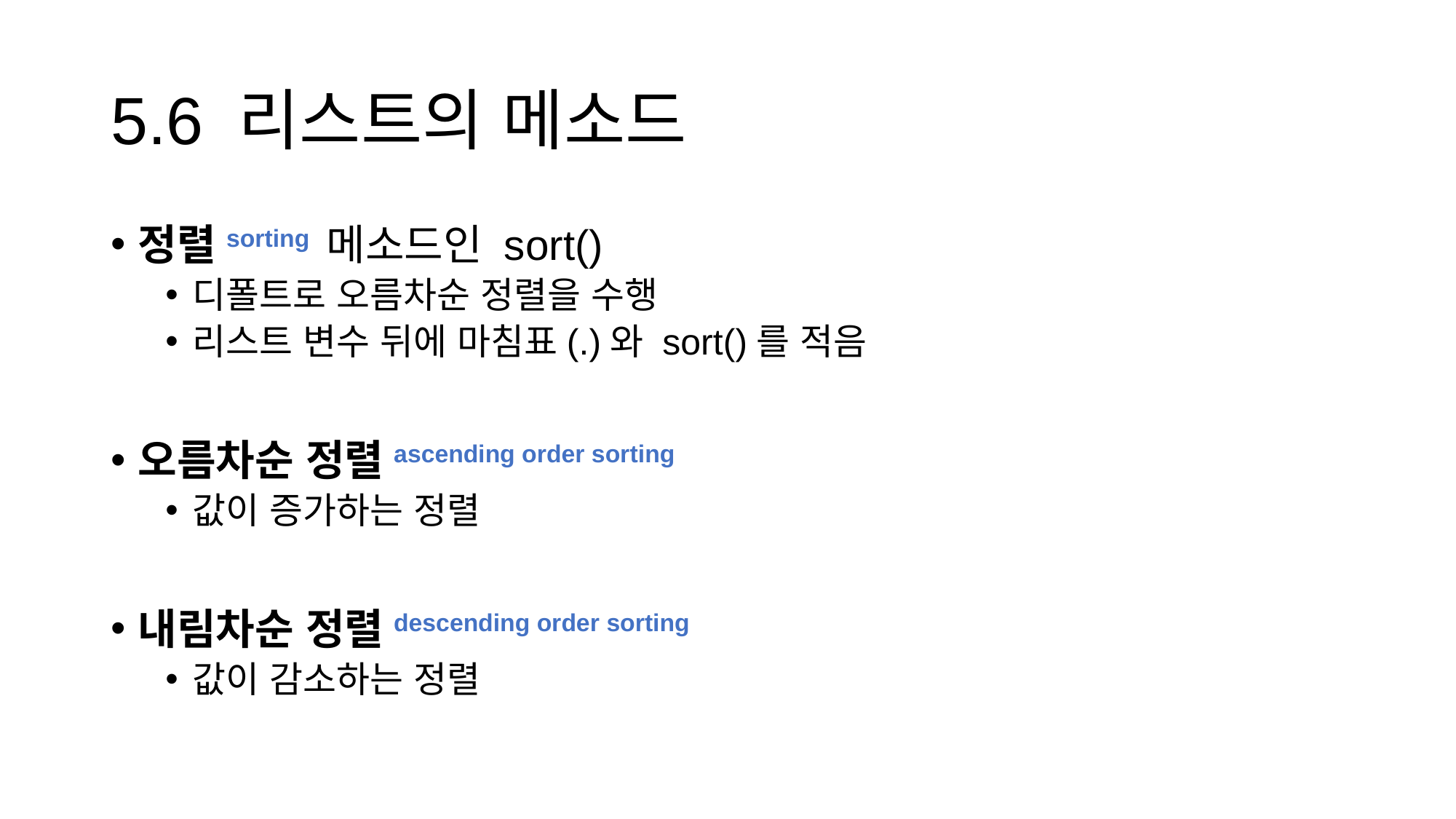

# 5.6 리스트의 메소드
정렬sorting 메소드인 sort()
디폴트로 오름차순 정렬을 수행
리스트 변수 뒤에 마침표(.)와 sort()를 적음

오름차순 정렬ascending order sorting
값이 증가하는 정렬

내림차순 정렬descending order sorting
값이 감소하는 정렬